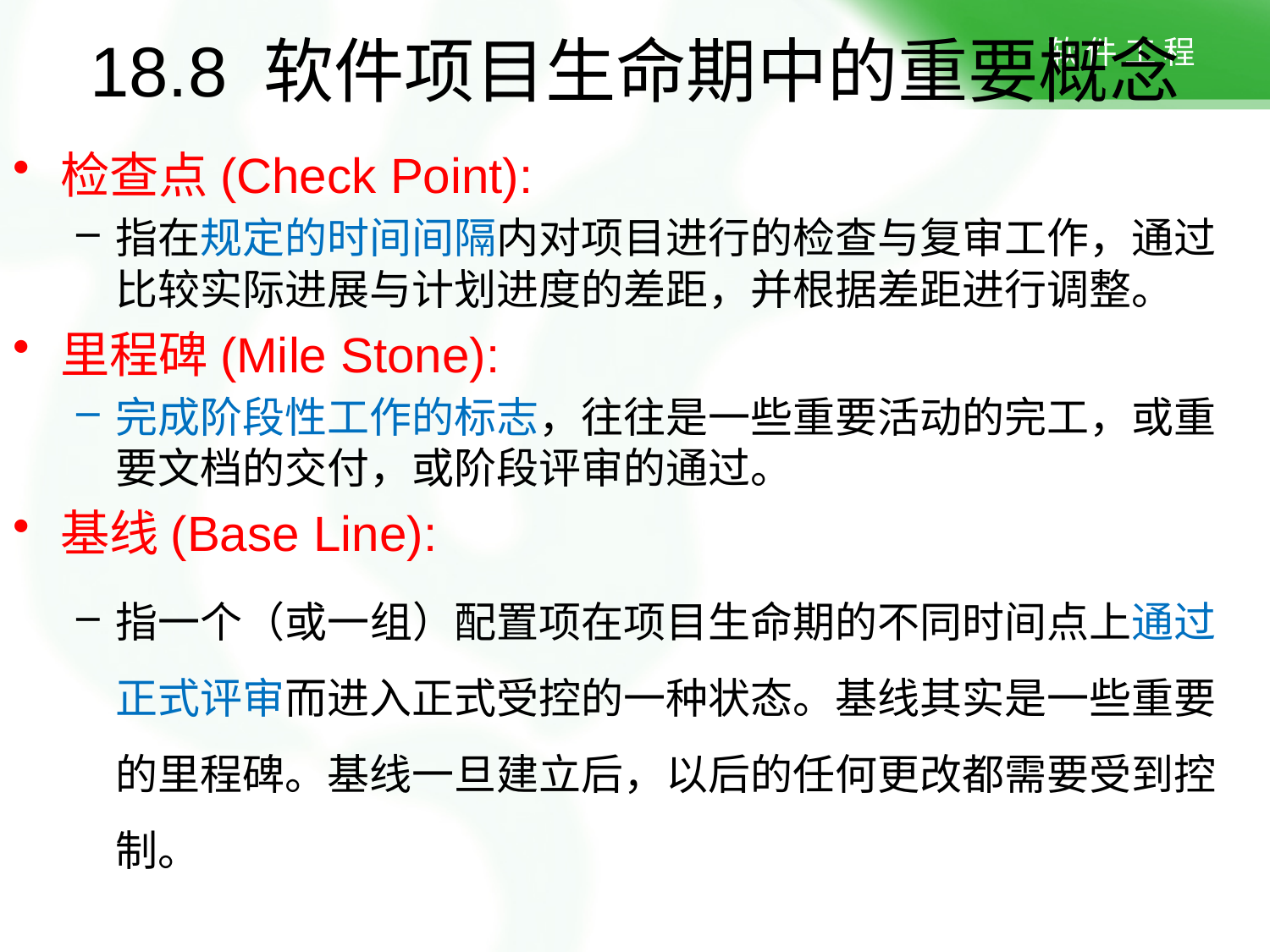

# 18.8 软件项目生命期中的重要概念
检查点(Check Point):
指在规定的时间间隔内对项目进行的检查与复审工作，通过比较实际进展与计划进度的差距，并根据差距进行调整。
里程碑(Mile Stone):
完成阶段性工作的标志，往往是一些重要活动的完工，或重要文档的交付，或阶段评审的通过。
基线(Base Line):
指一个（或一组）配置项在项目生命期的不同时间点上通过正式评审而进入正式受控的一种状态。基线其实是一些重要的里程碑。基线一旦建立后，以后的任何更改都需要受到控制。